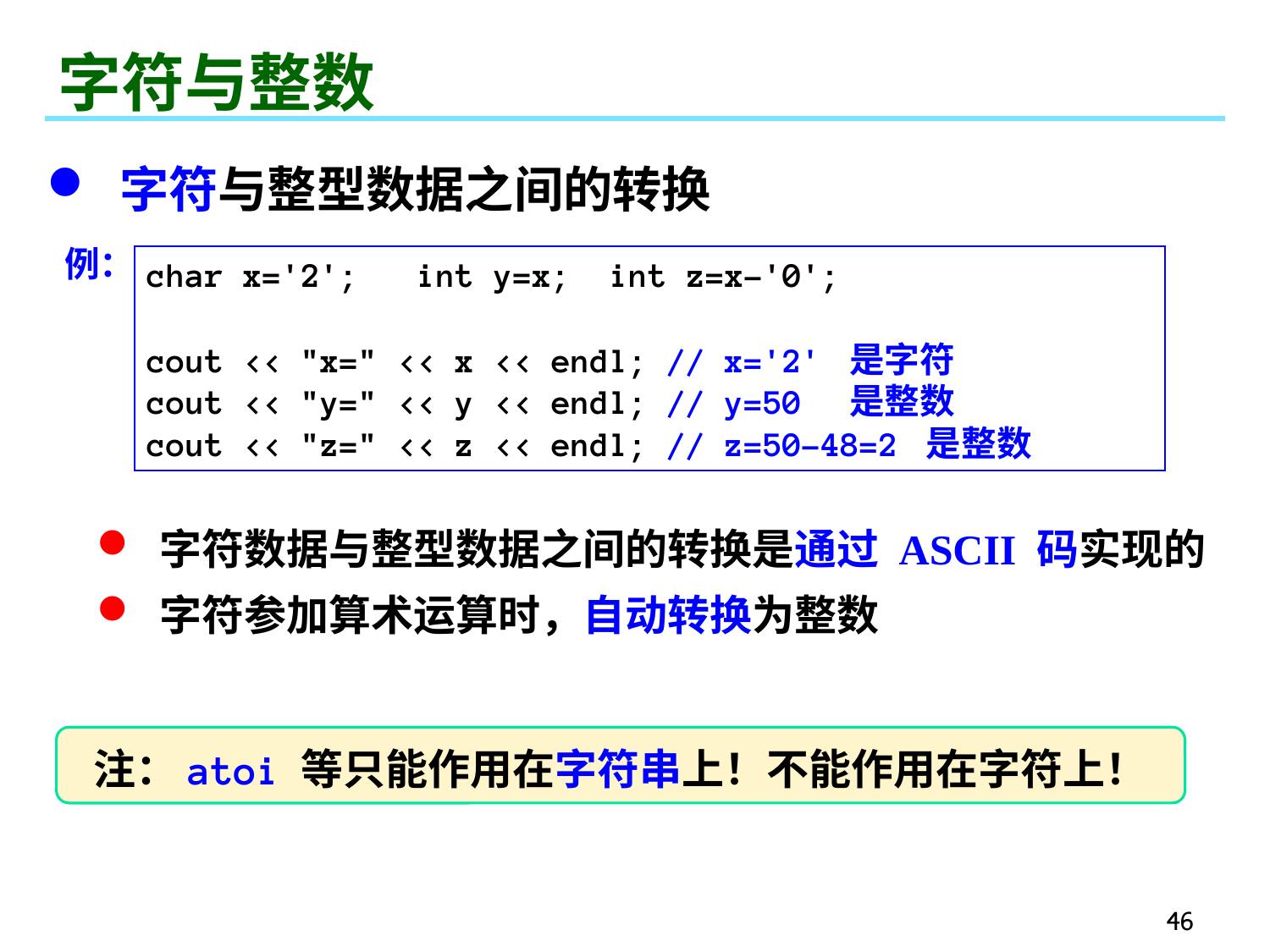

# 字符与整数
 字符与整型数据之间的转换
例：
char x='2';   int y=x;  int z=x-'0';

cout << "x=" << x << endl; // x='2' 是字符
cout << "y=" << y << endl; // y=50  是整数
cout << "z=" << z << endl; // z=50-48=2 是整数
 字符数据与整型数据之间的转换是通过 ASCII 码实现的
 字符参加算术运算时，自动转换为整数
注：atoi 等只能作用在字符串上！不能作用在字符上！
46